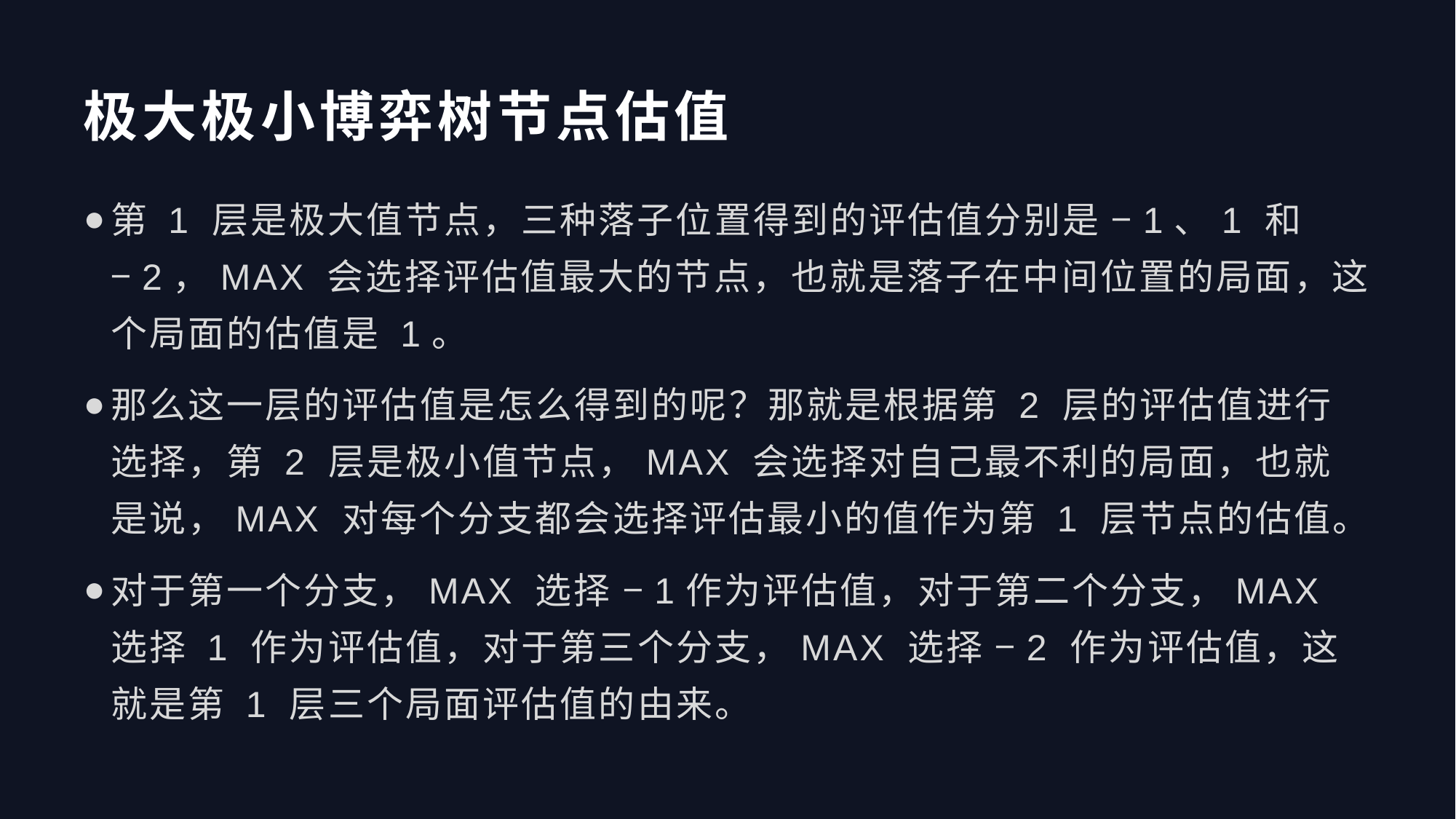

# 极大极小博弈树节点估值
第 1 层是极大值节点，三种落子位置得到的评估值分别是 −1、1 和 −2，MAX 会选择评估值最大的节点，也就是落子在中间位置的局面，这个局面的估值是 1。
那么这一层的评估值是怎么得到的呢？那就是根据第 2 层的评估值进行选择，第 2 层是极小值节点，MAX 会选择对自己最不利的局面，也就是说，MAX 对每个分支都会选择评估最小的值作为第 1 层节点的估值。
对于第一个分支，MAX 选择 −1作为评估值，对于第二个分支，MAX 选择 1 作为评估值，对于第三个分支，MAX 选择 −2 作为评估值，这就是第 1 层三个局面评估值的由来。